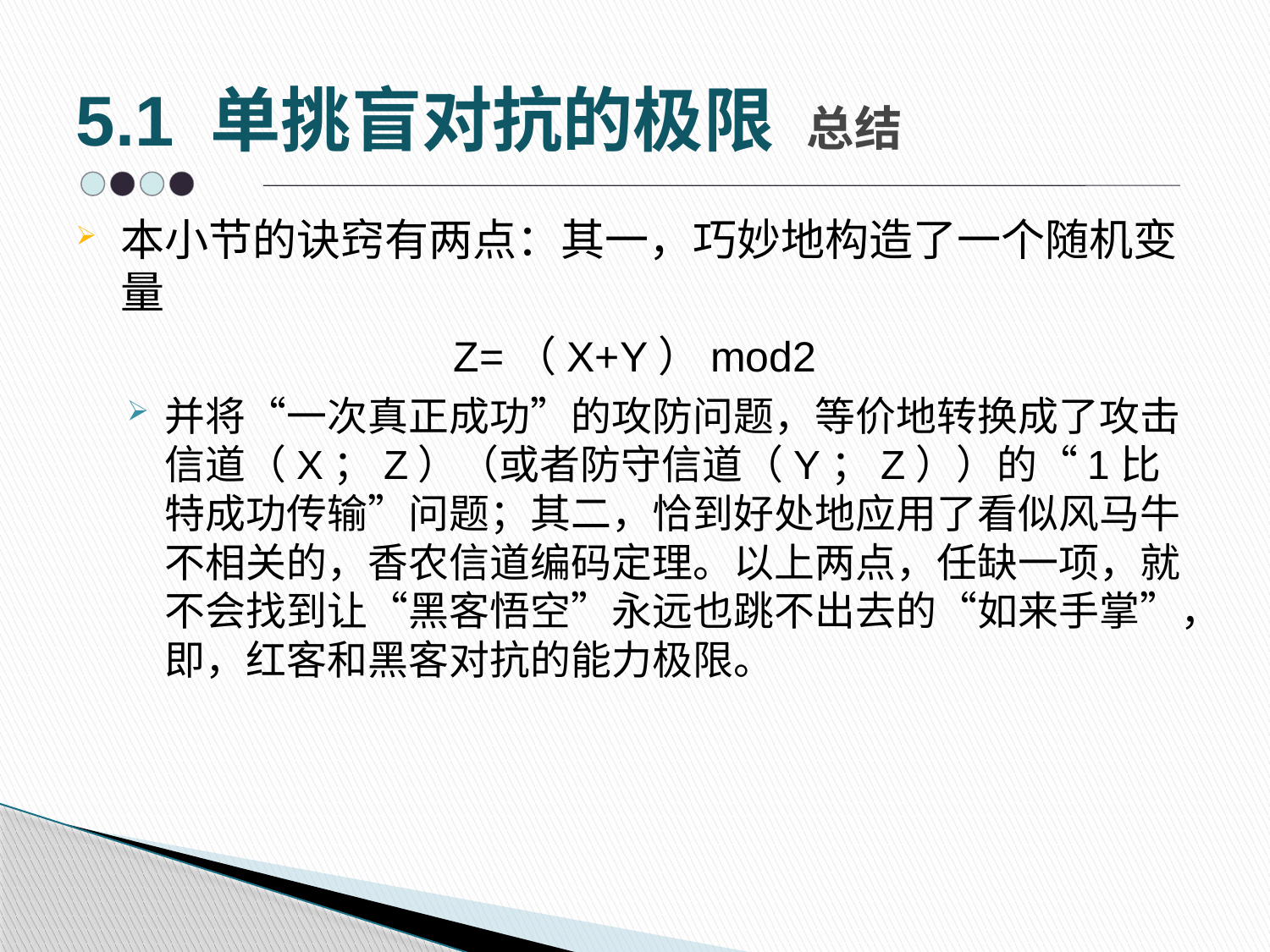

# 5.1 单挑盲对抗的极限  总结

本小节的诀窍有两点：其一，巧妙地构造了一个随机变量
Z=（X+Y）mod2
并将“一次真正成功”的攻防问题，等价地转换成了攻击信道（X；Z）（或者防守信道（Y；Z））的“1比特成功传输”问题；其二，恰到好处地应用了看似风马牛不相关的，香农信道编码定理。以上两点，任缺一项，就不会找到让“黑客悟空”永远也跳不出去的“如来手掌”，即，红客和黑客对抗的能力极限。